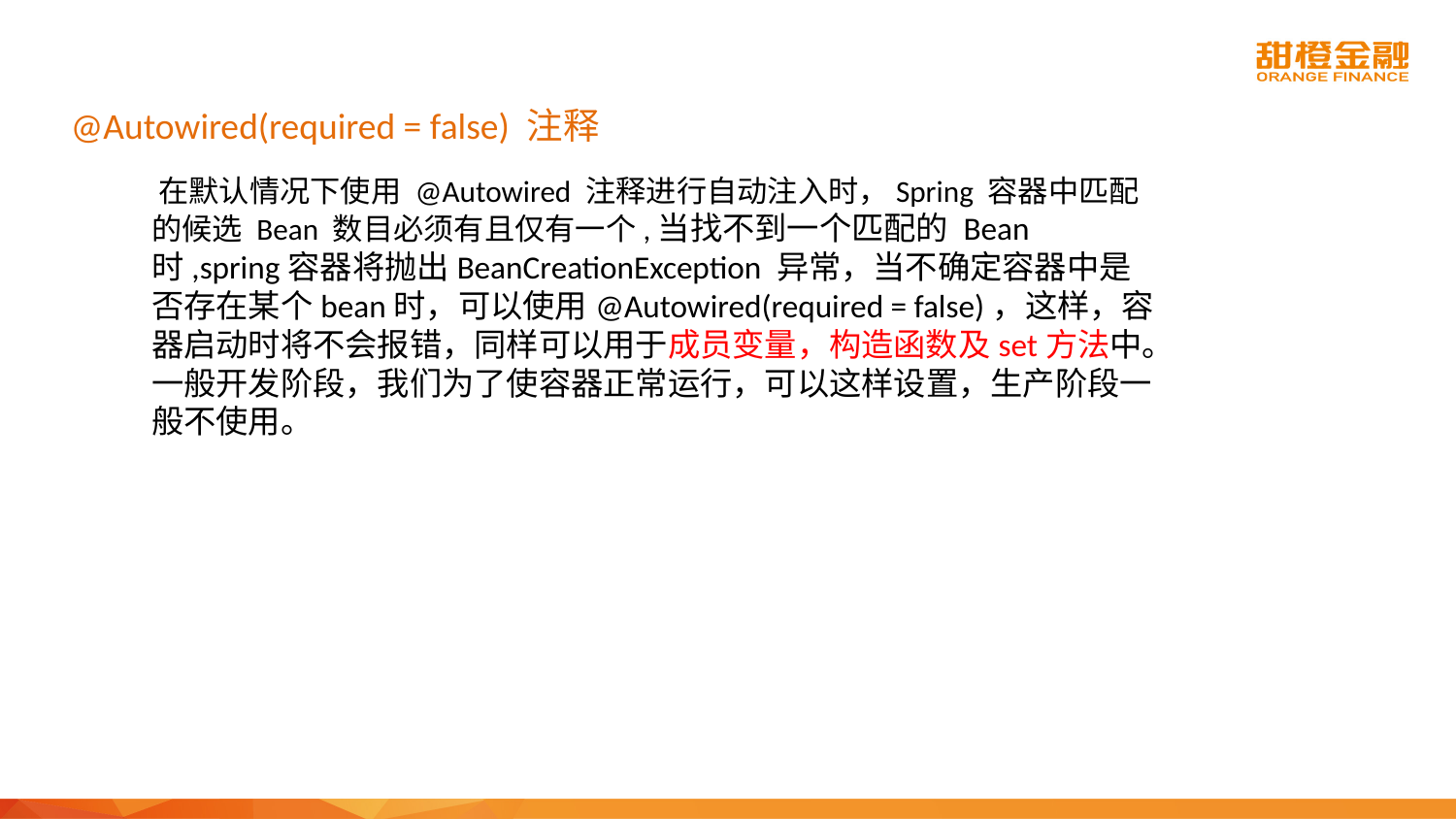

@Autowired(required = false) 注释
        在默认情况下使用 @Autowired 注释进行自动注入时，Spring 容器中匹配的候选 Bean 数目必须有且仅有一个,当找不到一个匹配的 Bean 时,spring容器将抛出BeanCreationException 异常，当不确定容器中是否存在某个bean时，可以使用@Autowired(required = false)，这样，容器启动时将不会报错，同样可以用于成员变量，构造函数及set方法中。一般开发阶段，我们为了使容器正常运行，可以这样设置，生产阶段一般不使用。